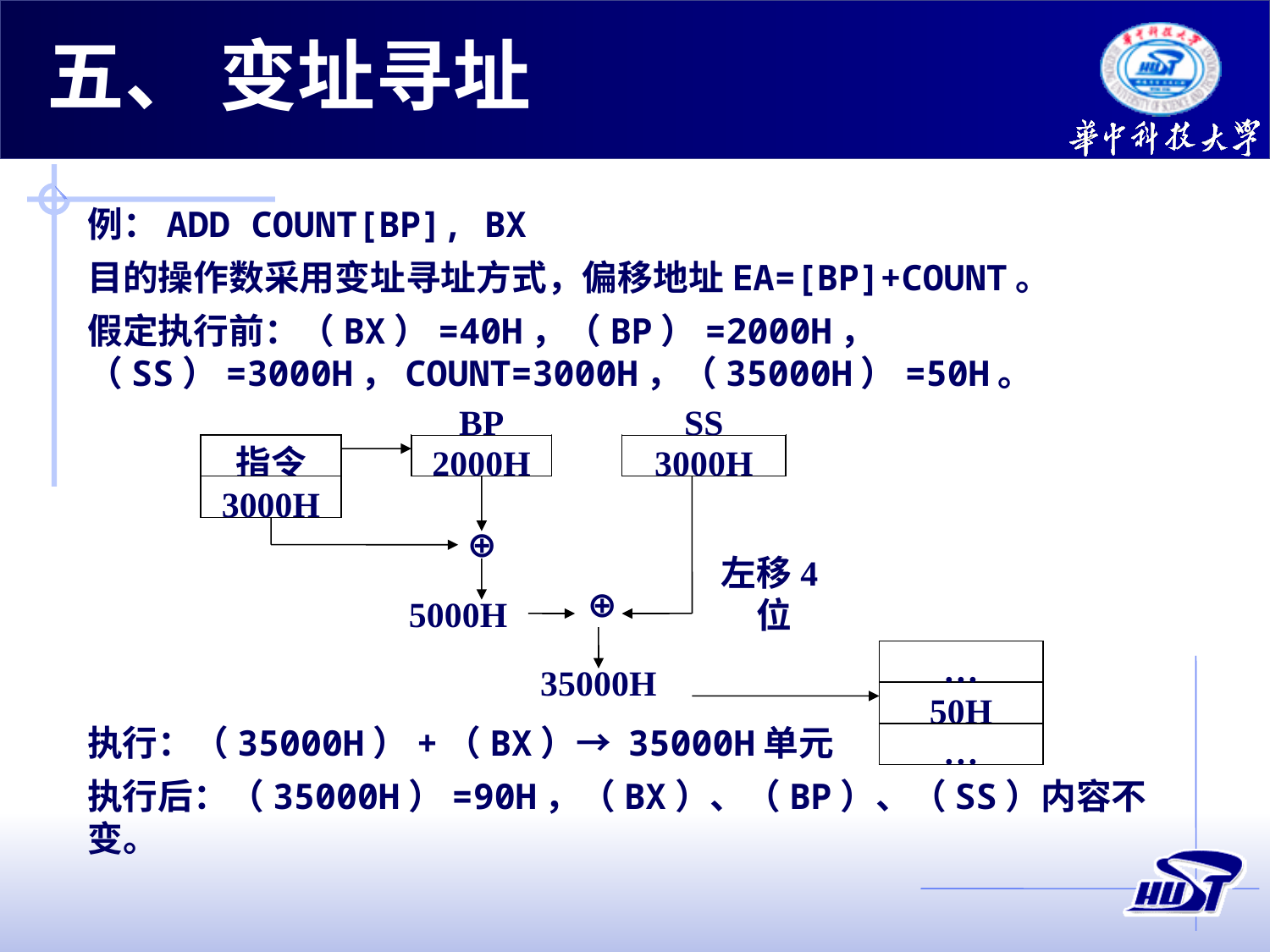

五、 变址寻址

例：ADD COUNT[BP], BX
目的操作数采用变址寻址方式，偏移地址EA=[BP]+COUNT。
假定执行前：（BX）=40H，（BP）=2000H，（SS）=3000H，COUNT=3000H，（35000H）=50H。

执行：（35000H）+（BX）→ 35000H单元
执行后：（35000H）=90H，（BX）、（BP）、（SS）内容不变。
BP

SS

指令

2000H

3000H

3000H

⊕

左移4位

⊕
5000H

…

35000H

50H

…